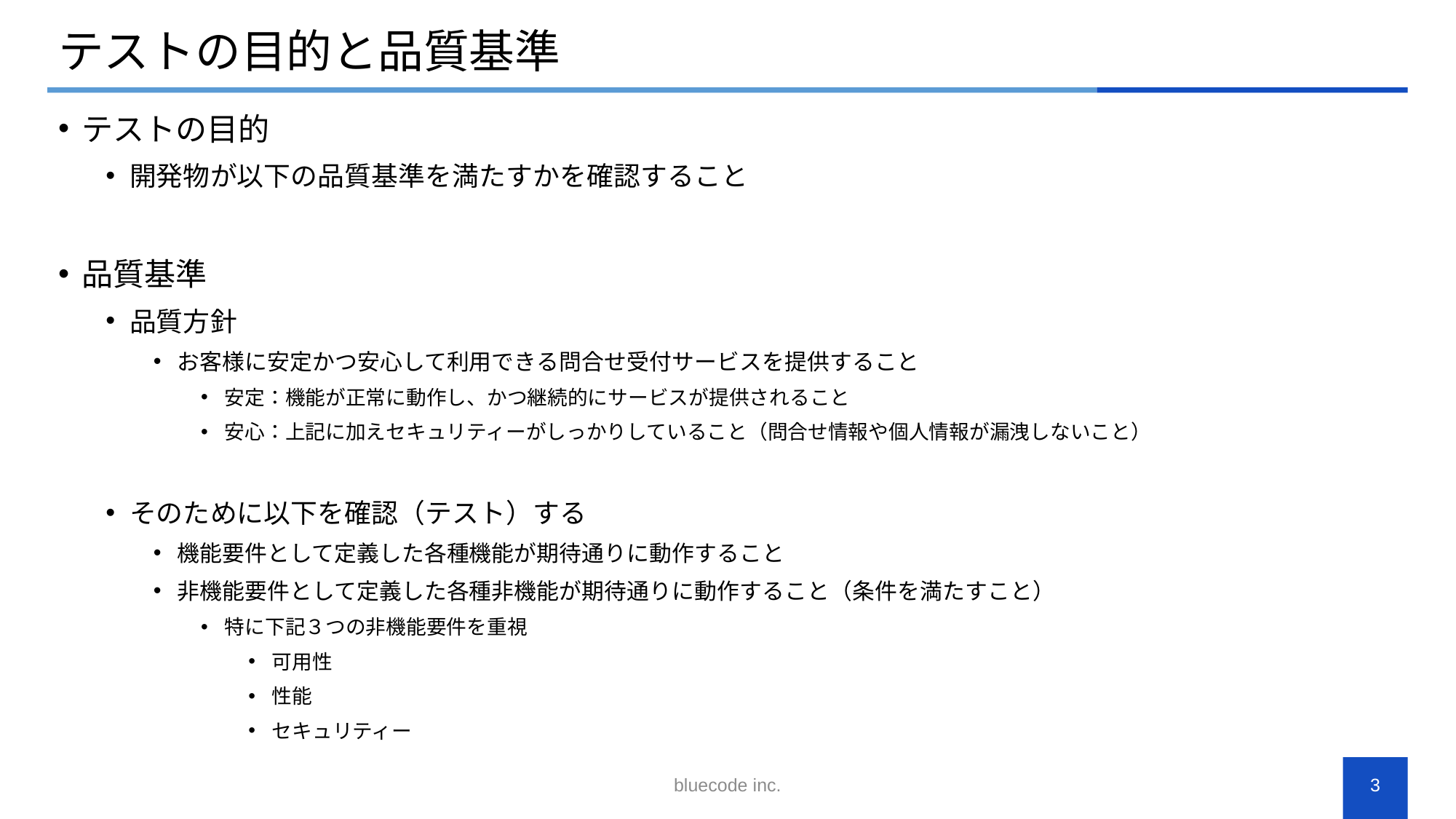

# テストの目的と品質基準
テストの目的
開発物が以下の品質基準を満たすかを確認すること

品質基準
品質方針
お客様に安定かつ安心して利用できる問合せ受付サービスを提供すること
安定：機能が正常に動作し、かつ継続的にサービスが提供されること
安心：上記に加えセキュリティーがしっかりしていること（問合せ情報や個人情報が漏洩しないこと）

そのために以下を確認（テスト）する
機能要件として定義した各種機能が期待通りに動作すること
非機能要件として定義した各種非機能が期待通りに動作すること（条件を満たすこと）
特に下記３つの非機能要件を重視
可用性
性能
セキュリティー
bluecode inc.
3